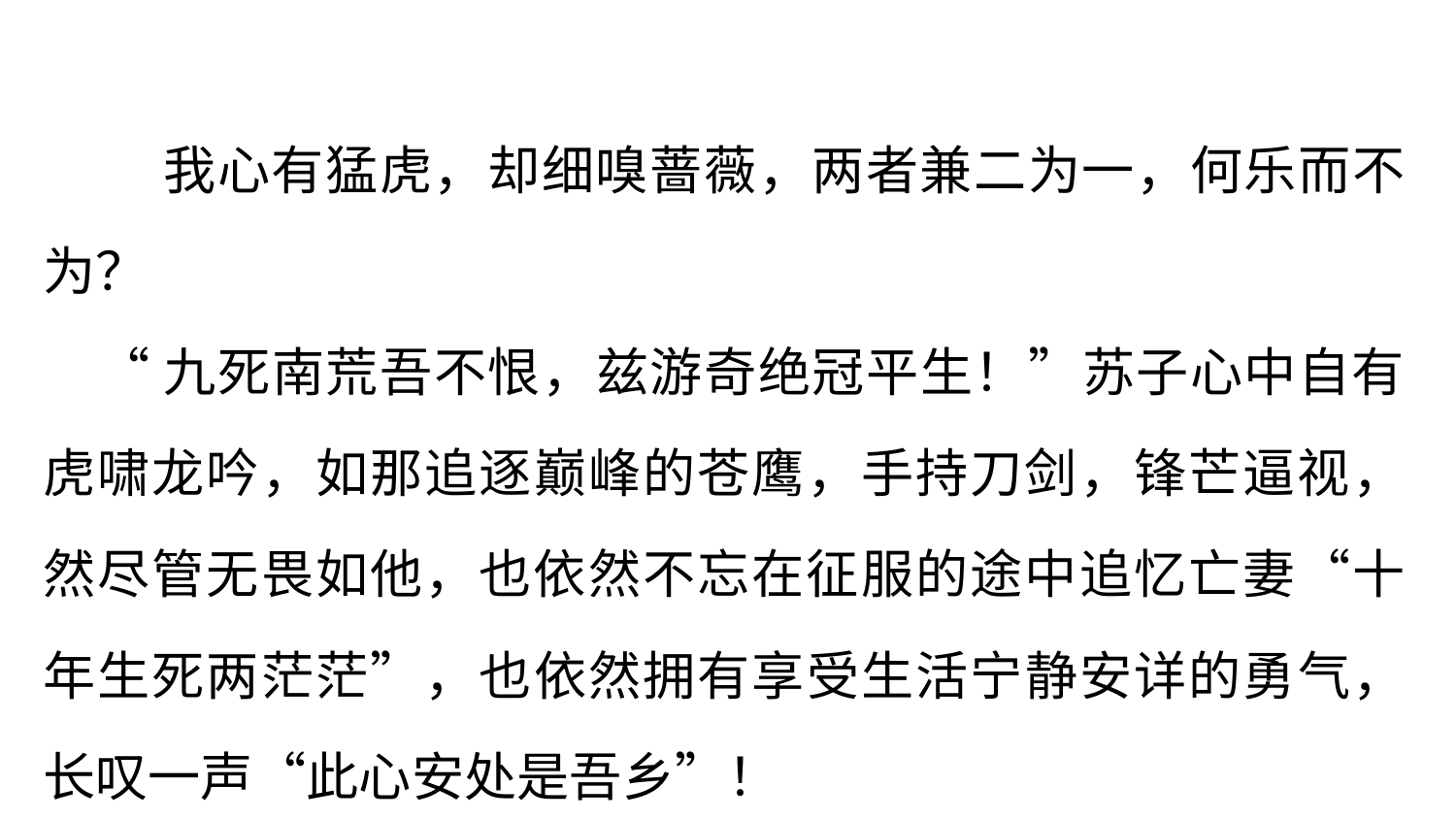

我心有猛虎，却细嗅蔷薇，两者兼二为一，何乐而不为？
    “九死南荒吾不恨，兹游奇绝冠平生！”苏子心中自有虎啸龙吟，如那追逐巅峰的苍鹰，手持刀剑，锋芒逼视，然尽管无畏如他，也依然不忘在征服的途中追忆亡妻“十年生死两茫茫”，也依然拥有享受生活宁静安详的勇气，长叹一声“此心安处是吾乡”！